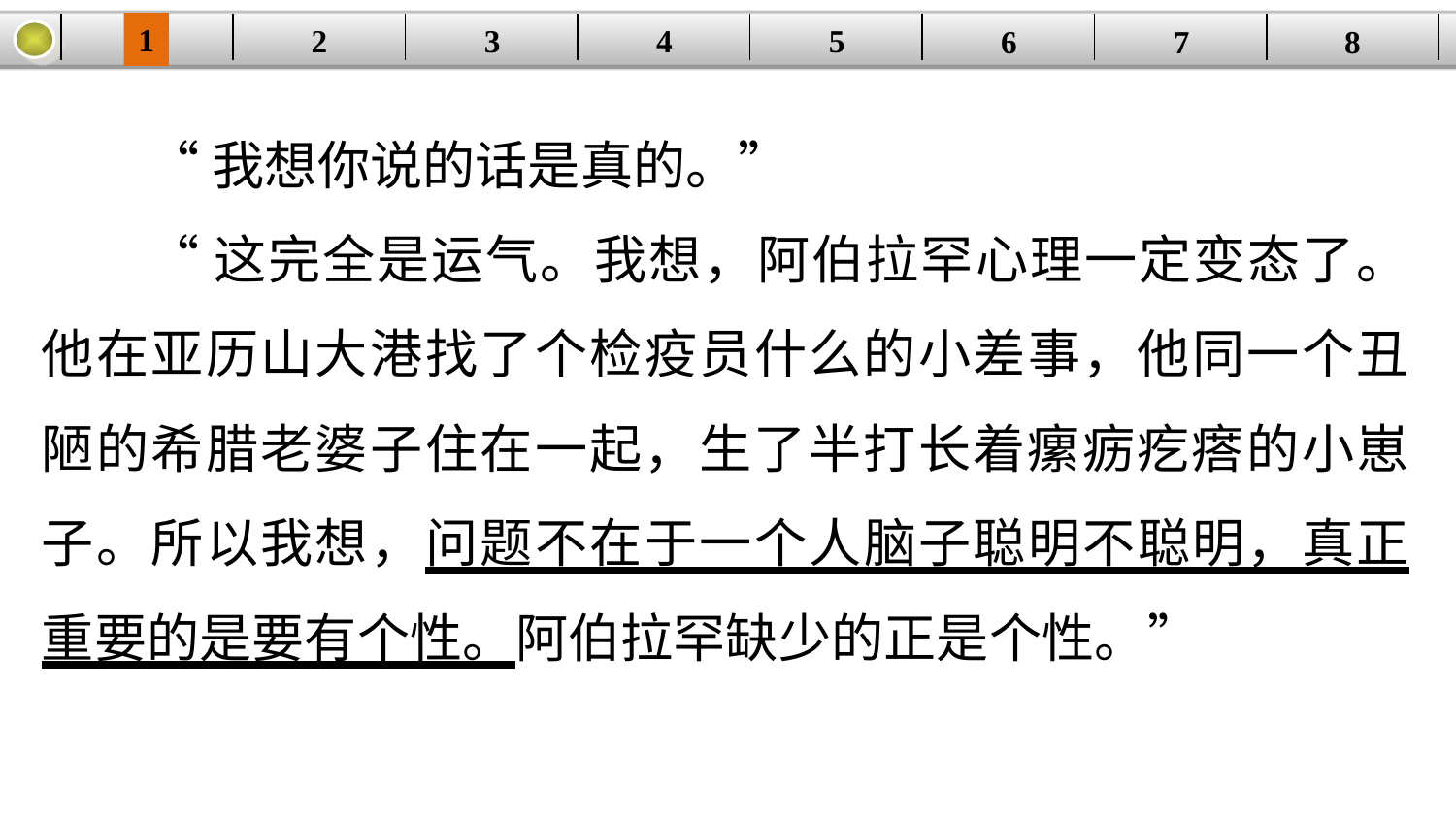

1
2
3
4
|  |  |  |  |  |  |  |  |
| --- | --- | --- | --- | --- | --- | --- | --- |
5
6
7
8

“我想你说的话是真的。”
“这完全是运气。我想，阿伯拉罕心理一定变态了。他在亚历山大港找了个检疫员什么的小差事，他同一个丑陋的希腊老婆子住在一起，生了半打长着瘰疬疙瘩的小崽子。所以我想，问题不在于一个人脑子聪明不聪明，真正重要的是要有个性。阿伯拉罕缺少的正是个性。”